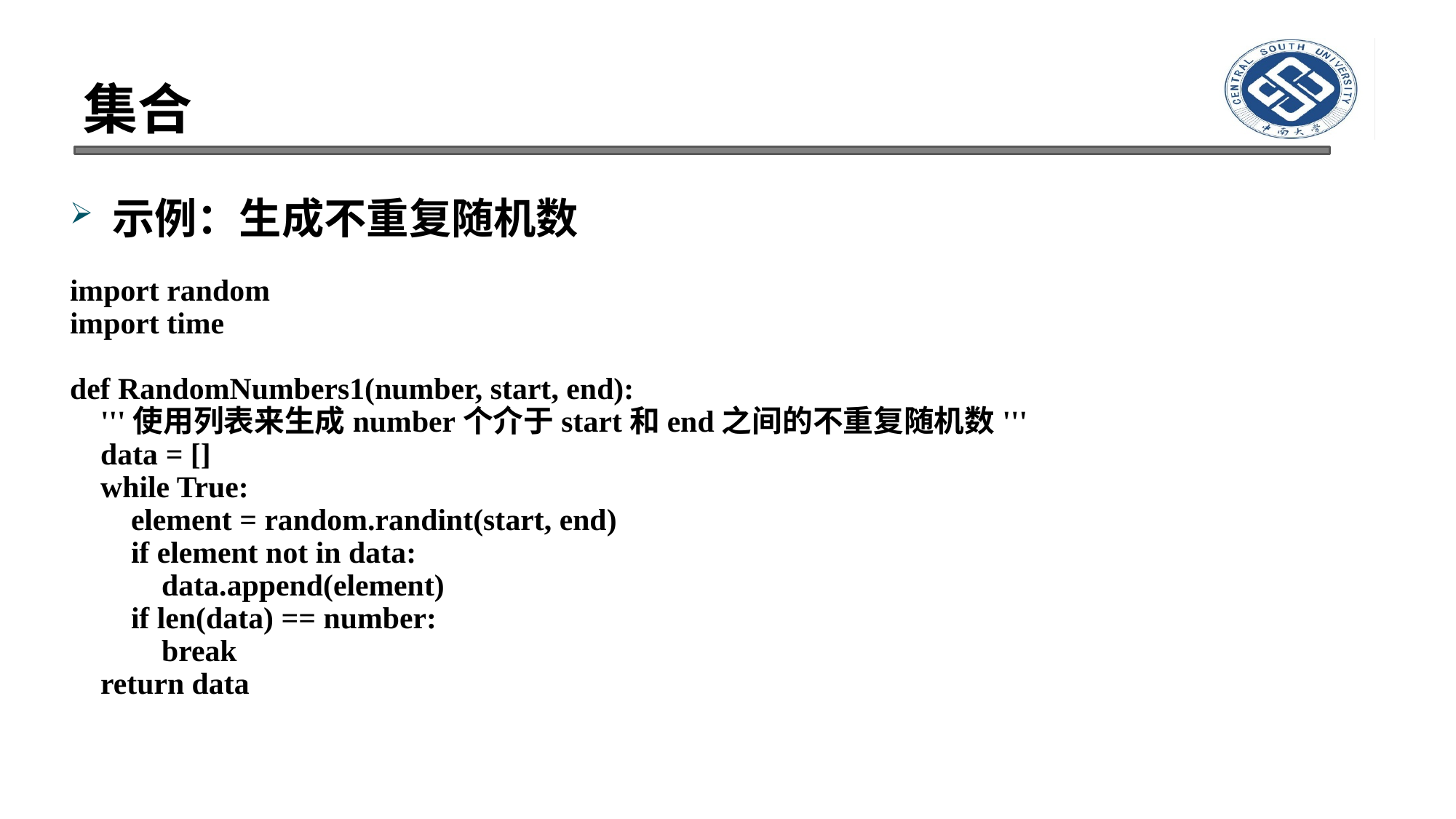

# 集合
示例：生成不重复随机数

import random
import time

def RandomNumbers1(number, start, end):
    '''使用列表来生成number个介于start和end之间的不重复随机数'''
    data = []
    while True:
        element = random.randint(start, end)
        if element not in data:
            data.append(element)
        if len(data) == number:
            break
    return data